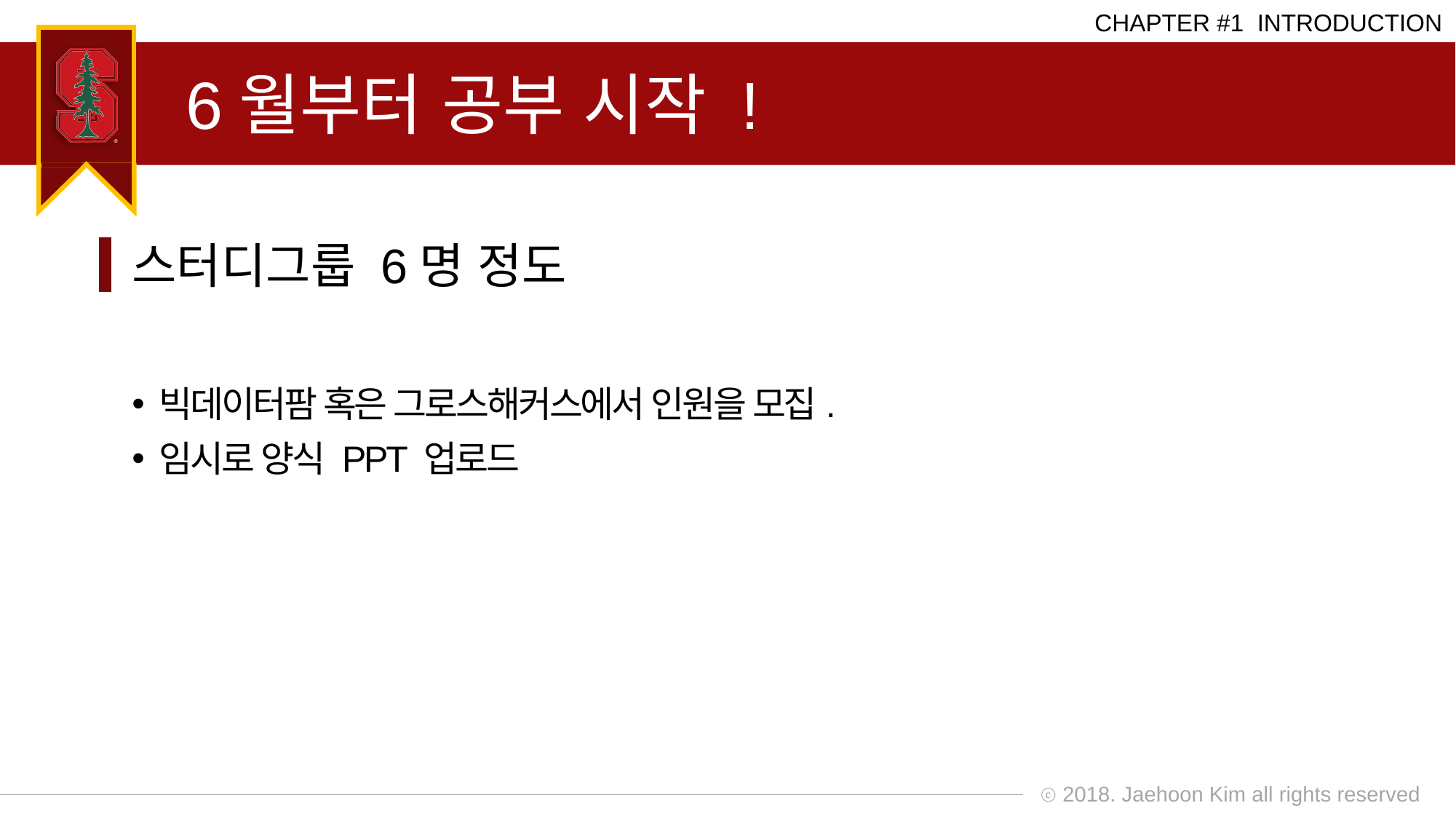

# 6월부터 공부 시작 !
스터디그룹 6명 정도

빅데이터팜 혹은 그로스해커스에서 인원을 모집.
임시로 양식 PPT 업로드